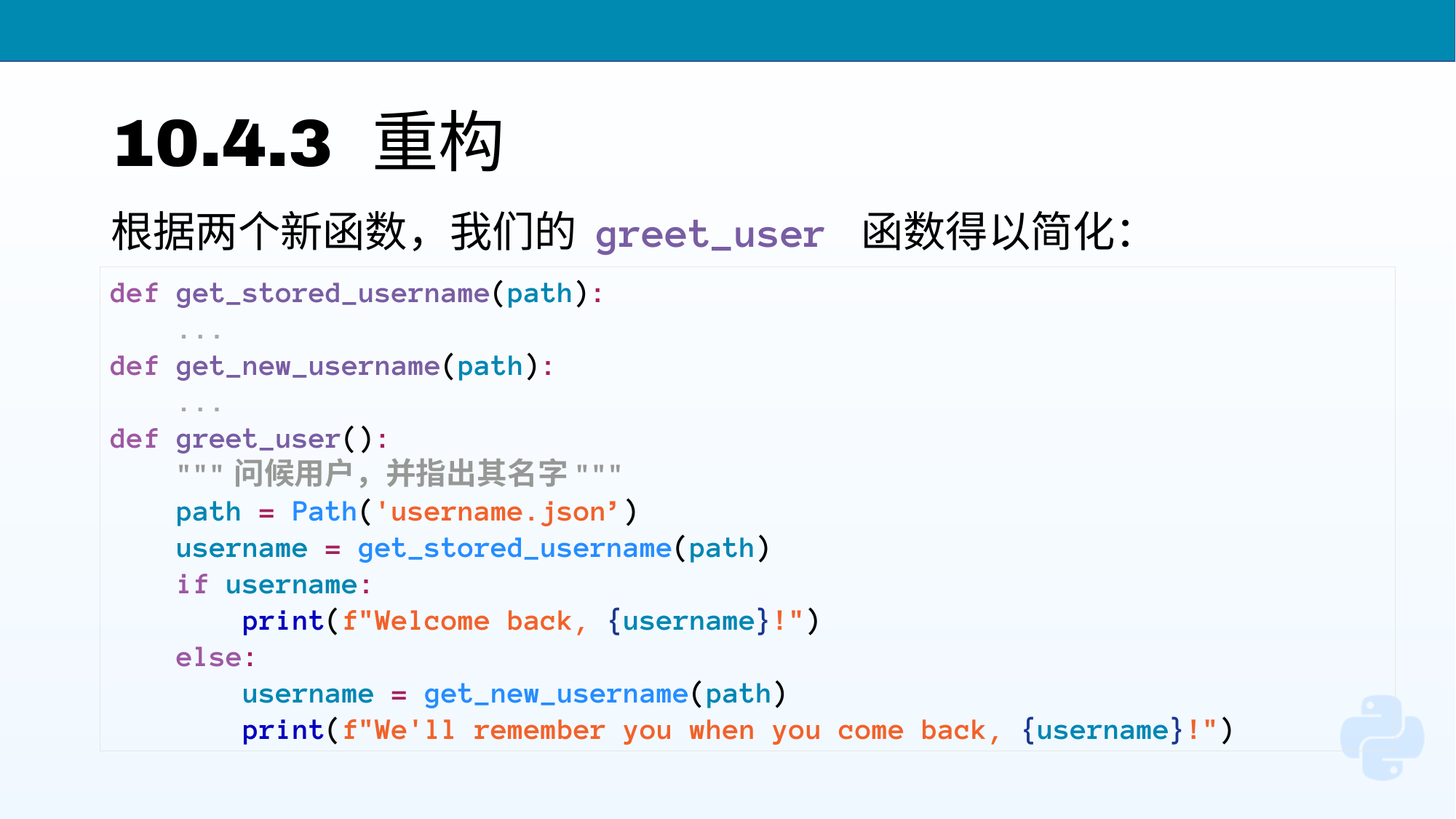

# 10.4.3 重构
根据两个新函数，我们的 greet_user 函数得以简化：
def get_stored_username(path):
    ...
def get_new_username(path):
    ...
def greet_user():
    """问候用户，并指出其名字"""
    path = Path('username.json’)
    username = get_stored_username(path)
    if username:
        print(f"Welcome back, {username}!")
    else:
        username = get_new_username(path)
        print(f"We'll remember you when you come back, {username}!")